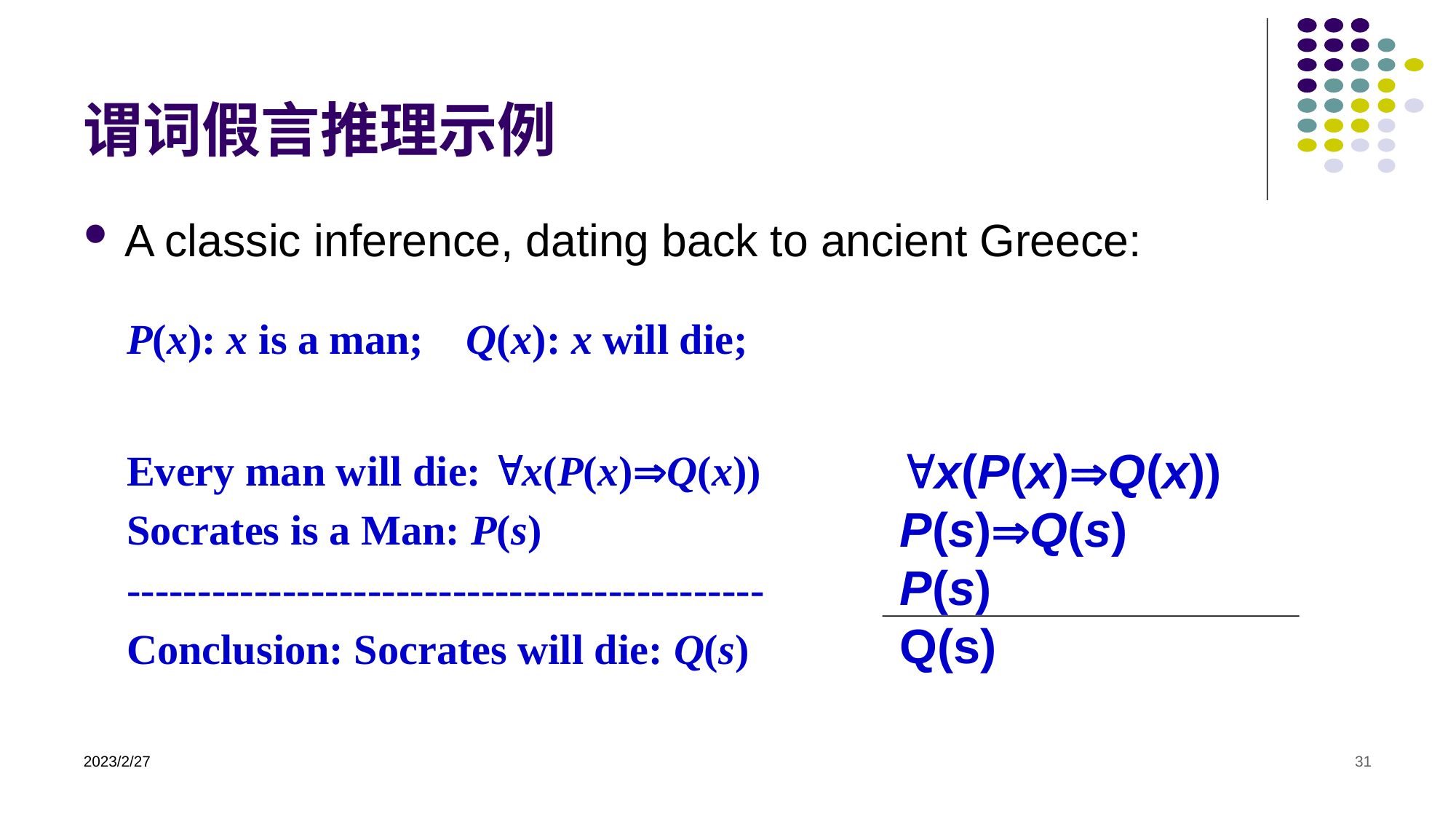

# 谓词假言推理示例
A classic inference, dating back to ancient Greece:
P(x): x is a man;    Q(x): x will die;

Every man will die: ∀x(P(x)⇒Q(x))
Socrates is a Man: P(s)
---------------------------------------------
Conclusion: Socrates will die: Q(s)
∀x(P(x)⇒Q(x))
P(s)⇒Q(s)
P(s)
Q(s)

2023/2/27
31